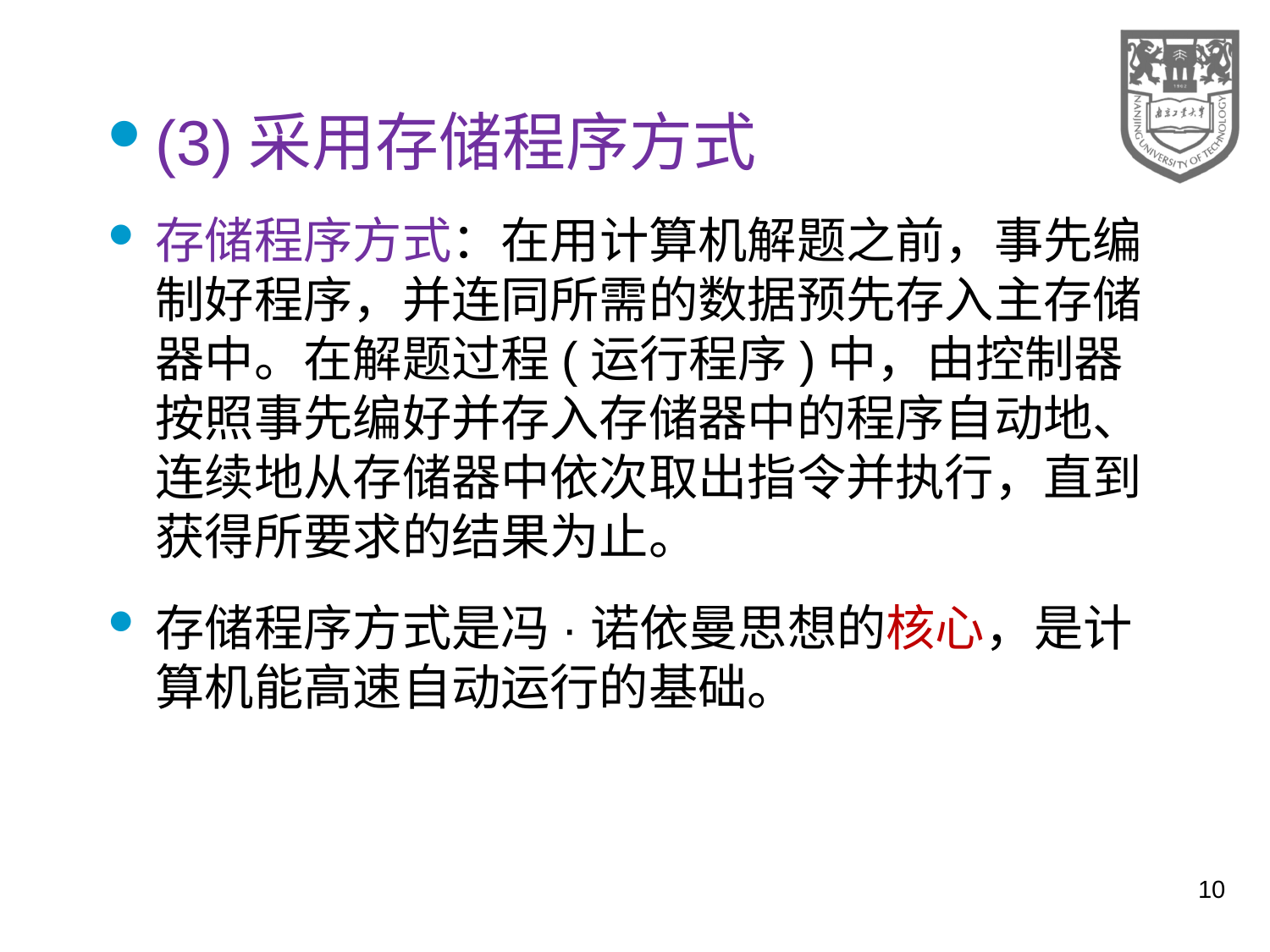

(3)采用存储程序方式
存储程序方式：在用计算机解题之前，事先编制好程序，并连同所需的数据预先存入主存储器中。在解题过程(运行程序)中，由控制器按照事先编好并存入存储器中的程序自动地、连续地从存储器中依次取出指令并执行，直到获得所要求的结果为止。
存储程序方式是冯·诺依曼思想的核心，是计算机能高速自动运行的基础。
10